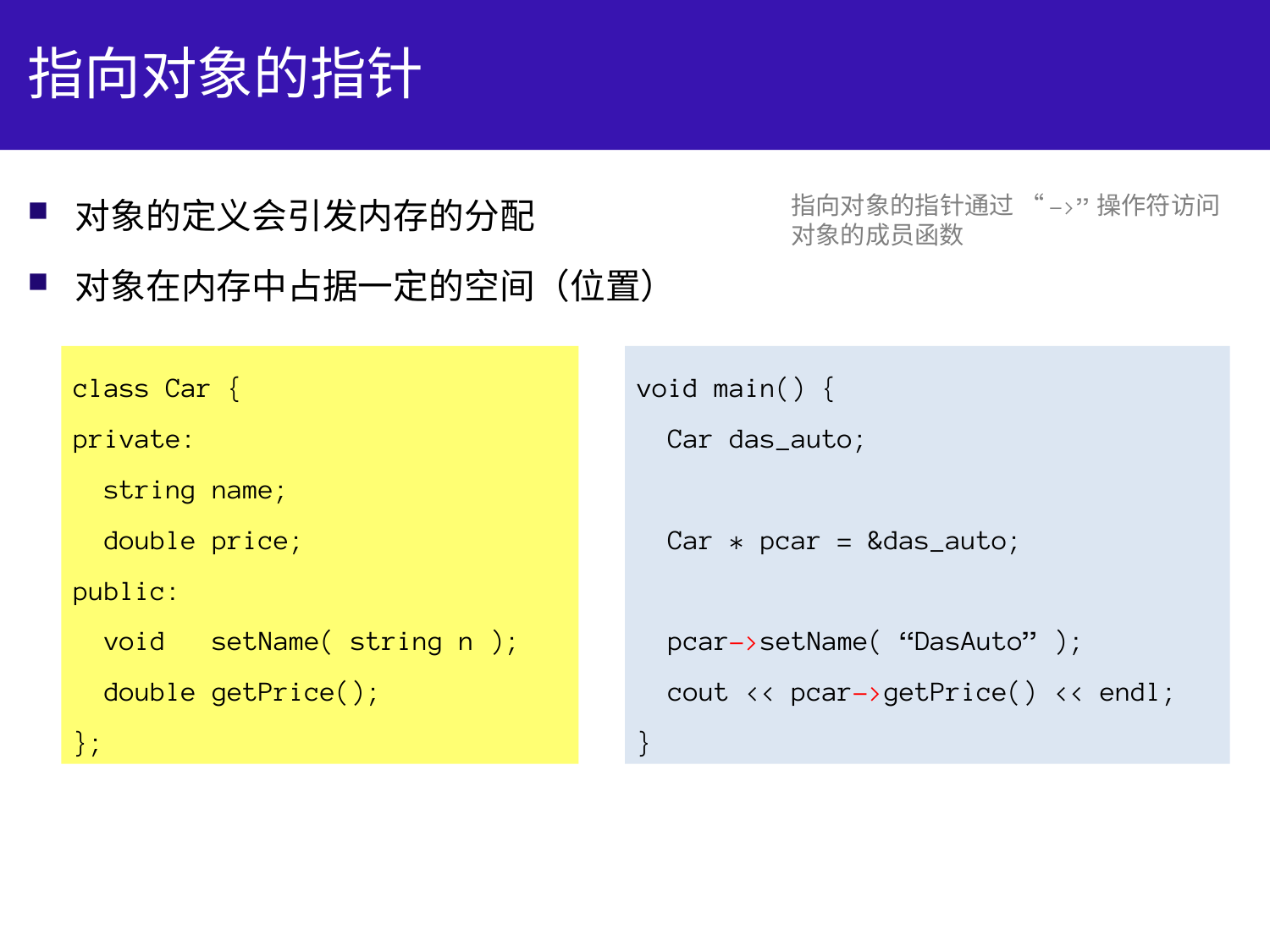

# 指向对象的指针
对象的定义会引发内存的分配
对象在内存中占据一定的空间（位置）
指向对象的指针通过 “->”操作符访问
对象的成员函数
class Car {
private:
  string name;
  double price;
public:
  void   setName( string n );
  double getPrice();
};
void main() {
  Car das_auto;

  Car * pcar = &das_auto;

  pcar->setName( “DasAuto” );
  cout << pcar->getPrice() << endl;
}
28